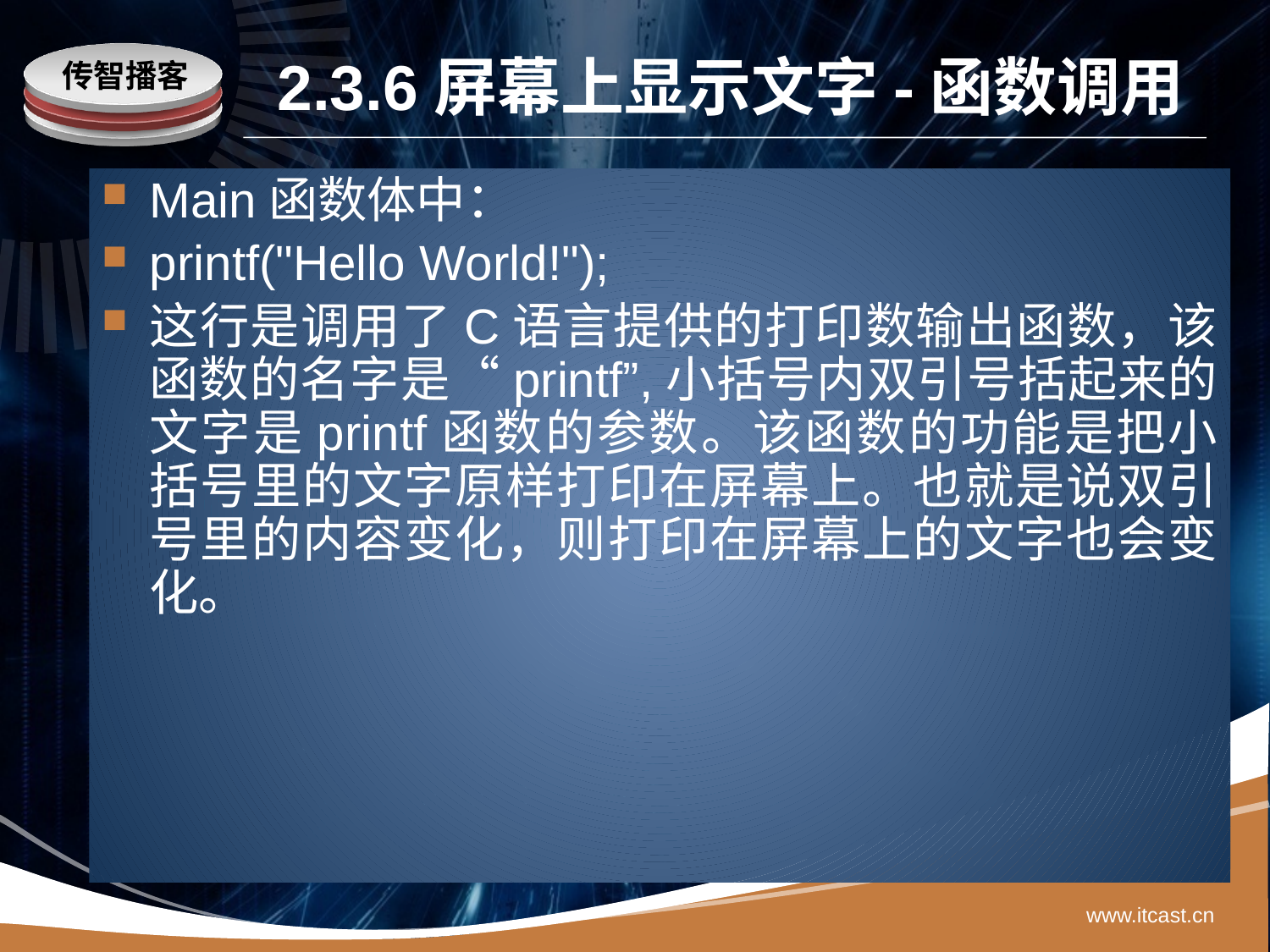

# 2.3.6屏幕上显示文字-函数调用
Main函数体中：
printf("Hello World!");
这行是调用了C语言提供的打印数输出函数，该函数的名字是“printf”,小括号内双引号括起来的文字是printf函数的参数。该函数的功能是把小括号里的文字原样打印在屏幕上。也就是说双引号里的内容变化，则打印在屏幕上的文字也会变化。
www.itcast.cn